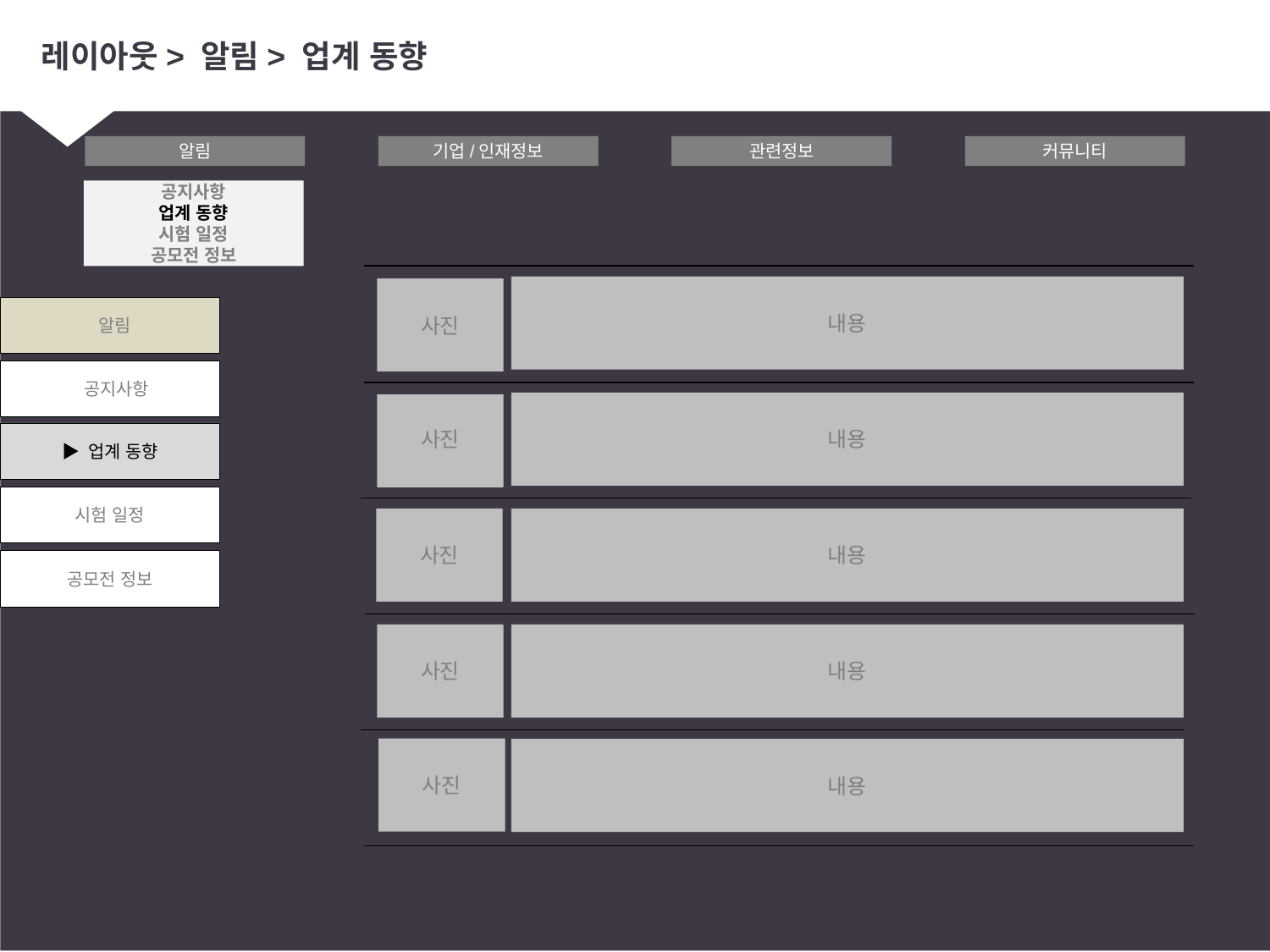

# 레이아웃> 알림> 업계 동향
알림
기업/인재정보
관련정보
커뮤니티
공지사항
업계 동향
시험 일정
공모전 정보
내용
사진
내용

사진

사진
내용
사진
내용
사진
내용
 알림
  공지사항
▶ 업계 동향
시험 일정
공모전 정보